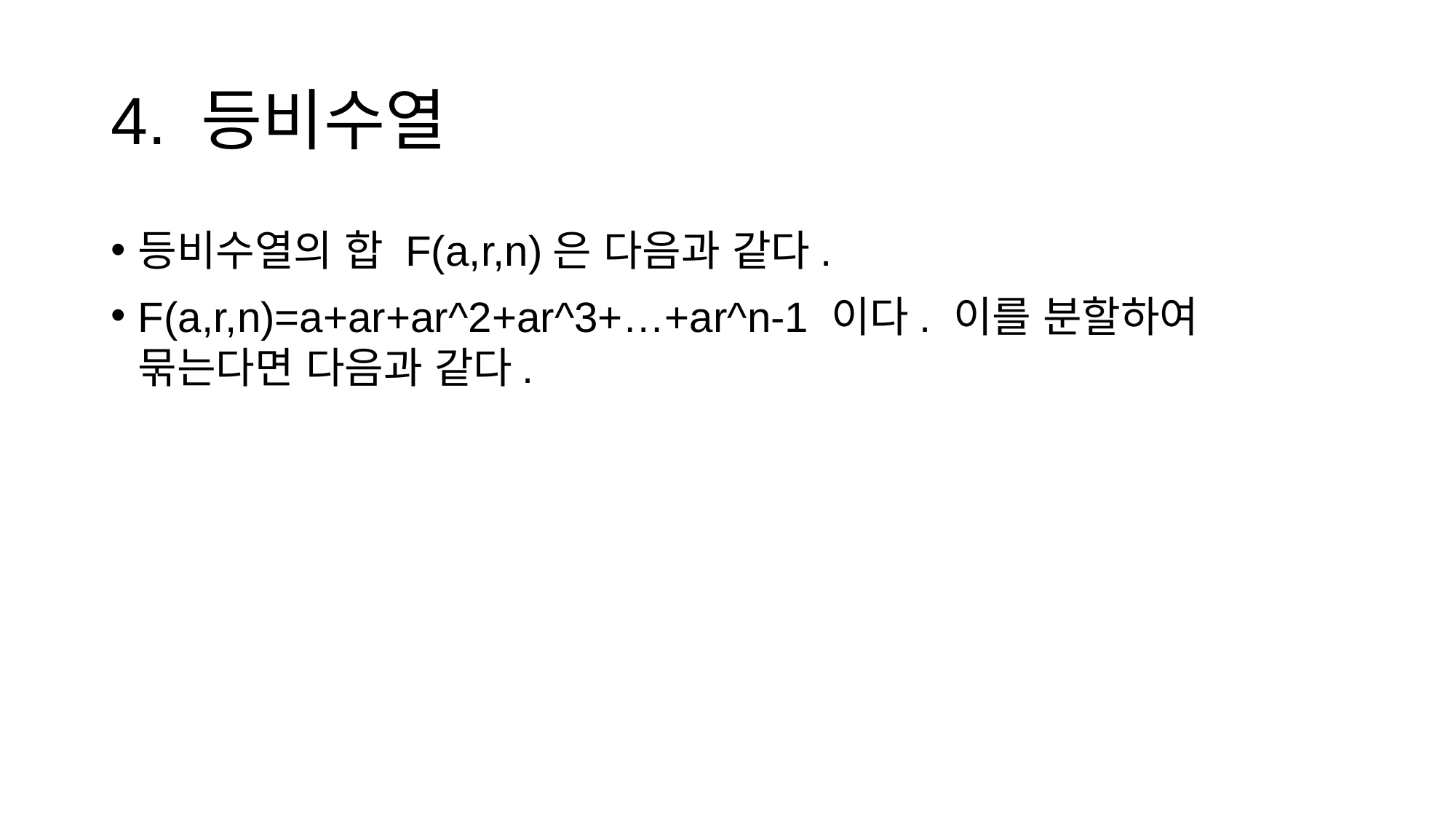

# 4. 등비수열
등비수열의 합 F(a,r,n)은 다음과 같다.
F(a,r,n)=a+ar+ar^2+ar^3+…+ar^n-1 이다. 이를 분할하여 묶는다면 다음과 같다.